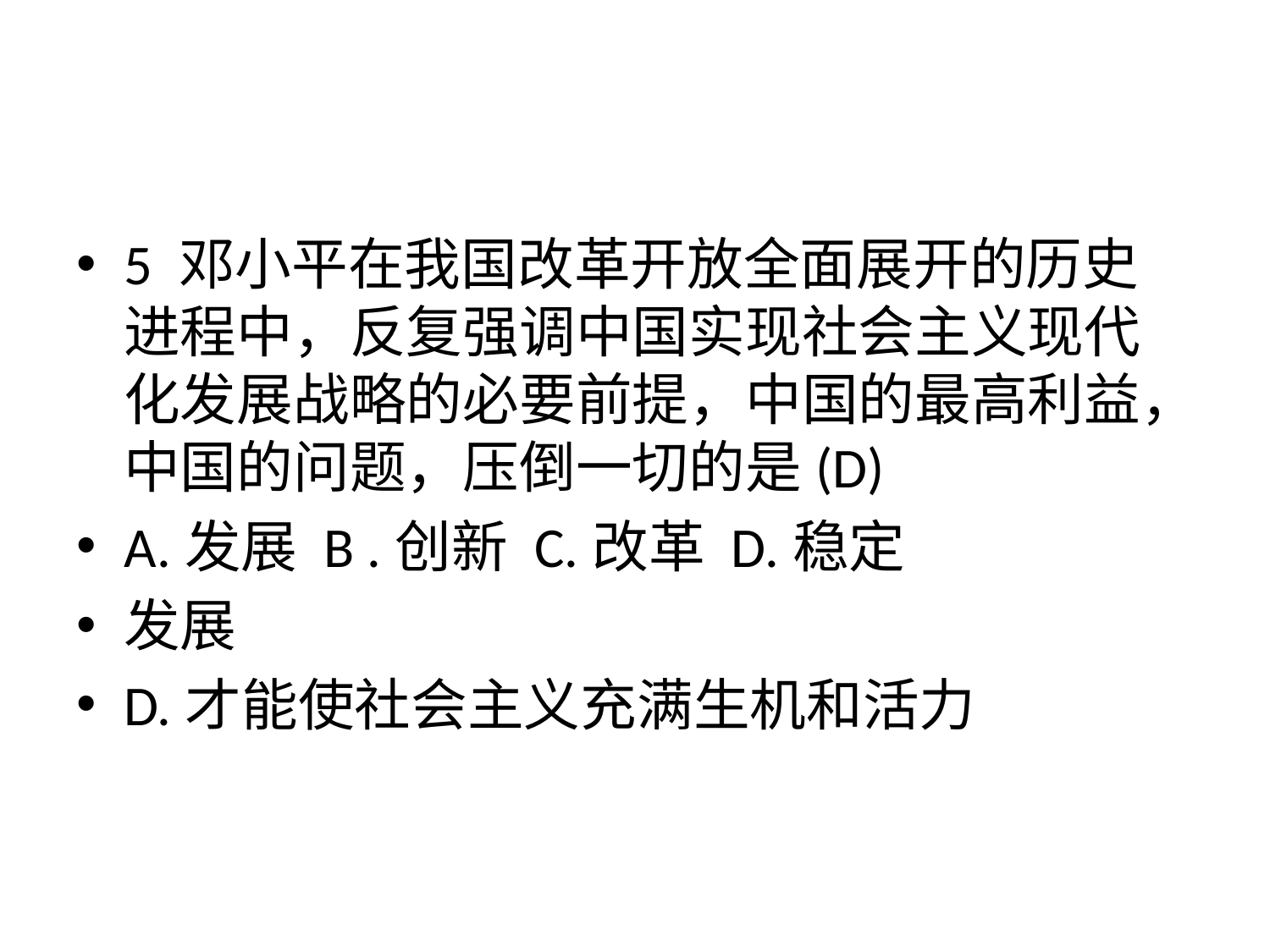

#
5 邓小平在我国改革开放全面展开的历史进程中，反复强调中国实现社会主义现代化发展战略的必要前提，中国的最高利益，中国的问题，压倒一切的是(D)
A.发展 B .创新 C.改革 D.稳定
发展
D.才能使社会主义充满生机和活力